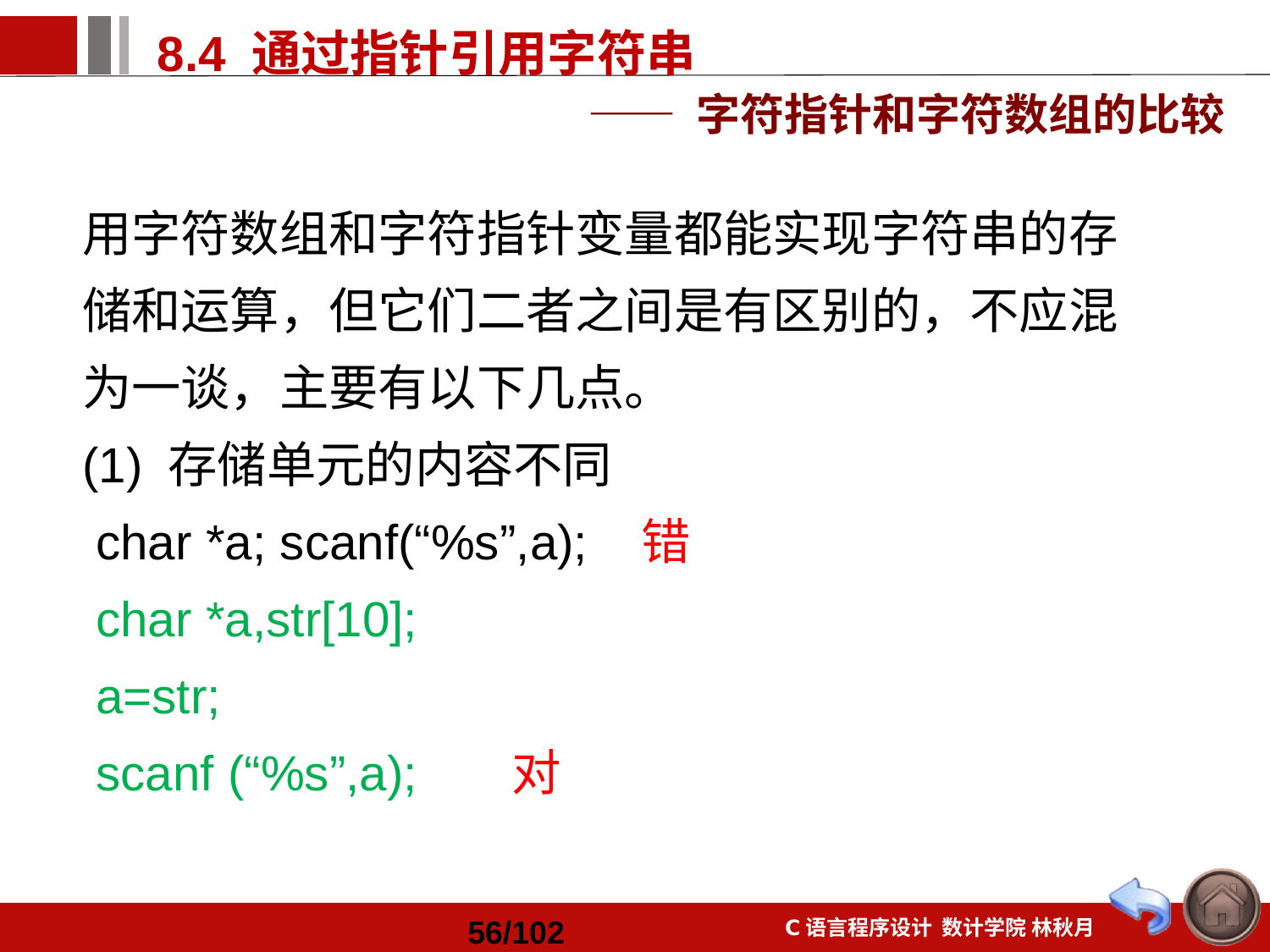

—— 字符指针和字符数组的比较
用字符数组和字符指针变量都能实现字符串的存储和运算，但它们二者之间是有区别的，不应混为一谈，主要有以下几点。
(1) 存储单元的内容不同
 char *a; scanf(“%s”,a);   错
 char *a,str[10];
 a=str;
 scanf (“%s”,a);      对